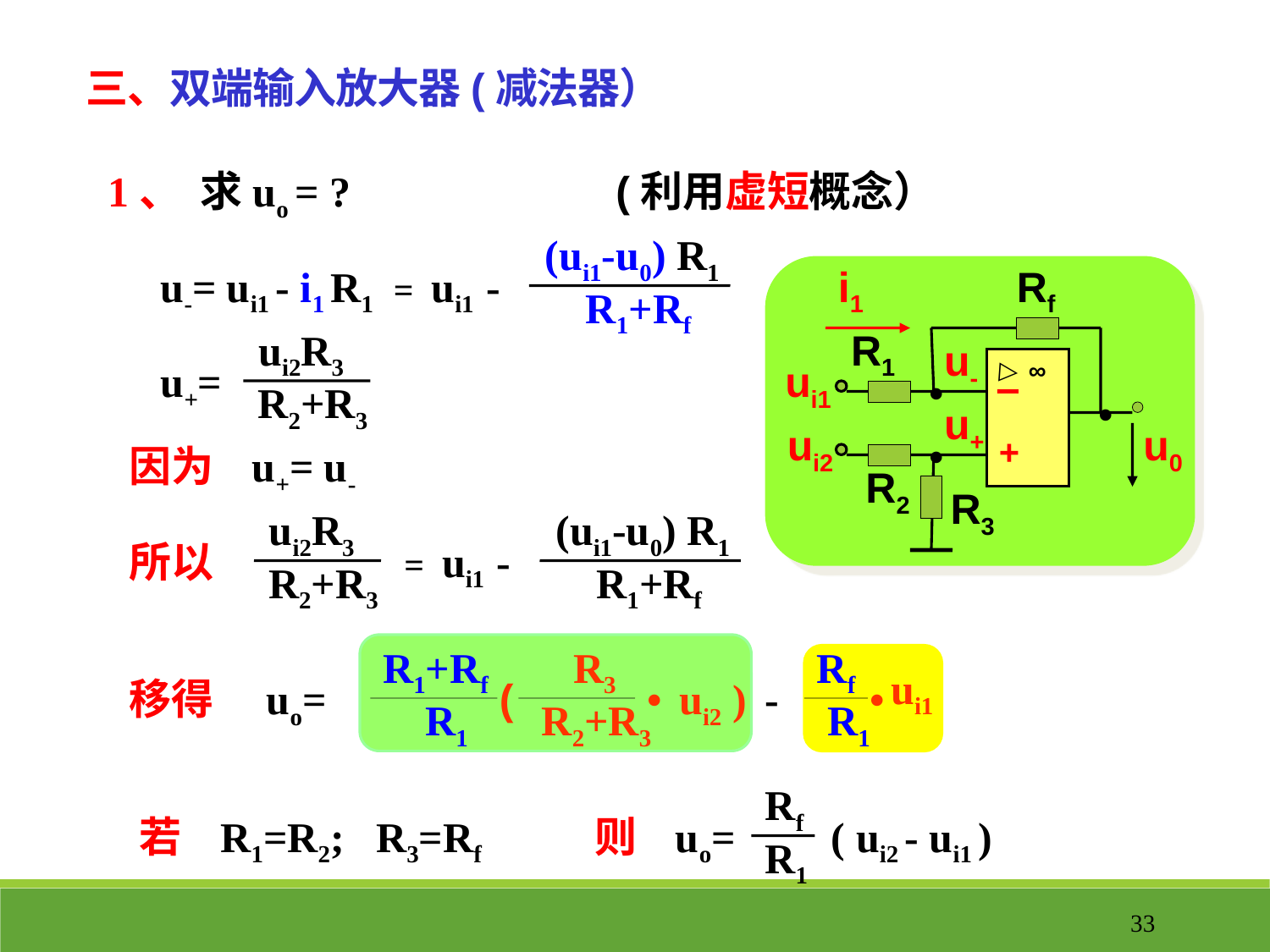

三、双端输入放大器(减法器）
1、  求uo = ?
(利用虚短概念）
(ui1-u0) R1
R1+Rf

=  ui1  -
u-= ui1 - i1 R1
i1

Rf
R1

u-

ui1

∞
▽
•

•

u+

ui2

u0
•
+

R2

R3

ui2R3
R2+R3

u+=
因为   u+= u-
ui2R3
R2+R3

(ui1-u0) R1
R1+Rf

=  ui1  -
所以
R1+Rf
R3
Rf
ui1
uo=
(
•
ui2 )   -
•
R1
R2+R3
R1

移得
 Rf
R1

则   uo=
( ui2 - ui1 )
若   R1=R2;   R3=Rf
33